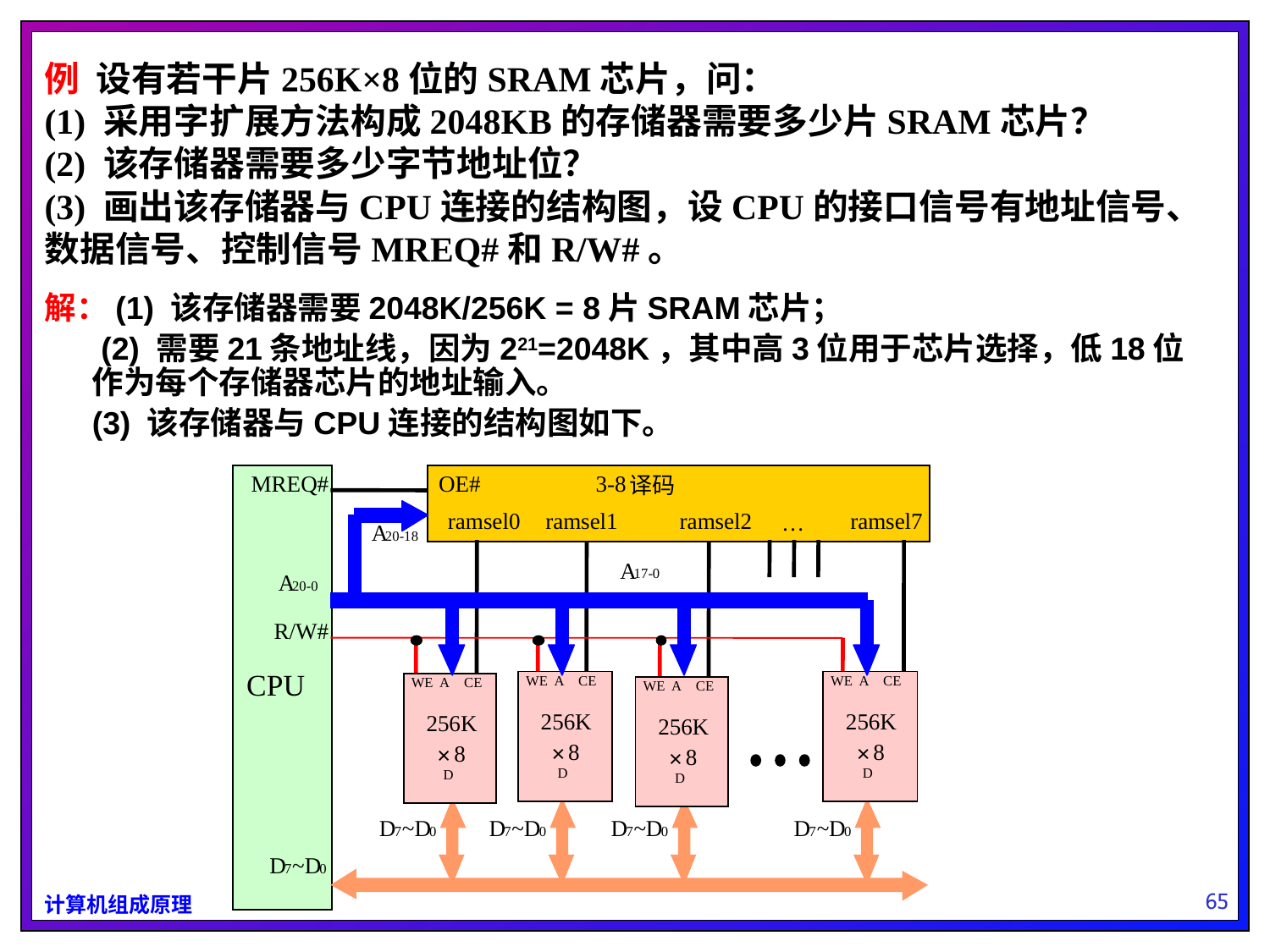

# 例  设有若干片256K×8位的SRAM芯片，问： (1) 采用字扩展方法构成2048KB的存储器需要多少片SRAM芯片？ (2) 该存储器需要多少字节地址位？ (3) 画出该存储器与CPU连接的结构图，设CPU的接口信号有地址信号、数据信号、控制信号MREQ#和R/W#。
解：(1) 该存储器需要2048K/256K = 8片SRAM芯片；
	 (2) 需要21条地址线，因为221=2048K，其中高3位用于芯片选择，低18位作为每个存储器芯片的地址输入。
	(3) 该存储器与CPU连接的结构图如下。

MREQ#
OE#
3-8
译码

ramsel0
ramsel1
ramsel2
ramsel7
…

A
20-18

A

17-0
A
20-0

R/W#

CPU

WE  A
  CE

WE  A
  CE

WE  A
  CE

WE  A
  CE
256K
256K
256K
256K
8
8
8
×
×
×
8
×

D
D
D
D

D
~D
D
~D
D
~D
D
~D
7
0
7
0
7
0
7
0

D
~D
7
0